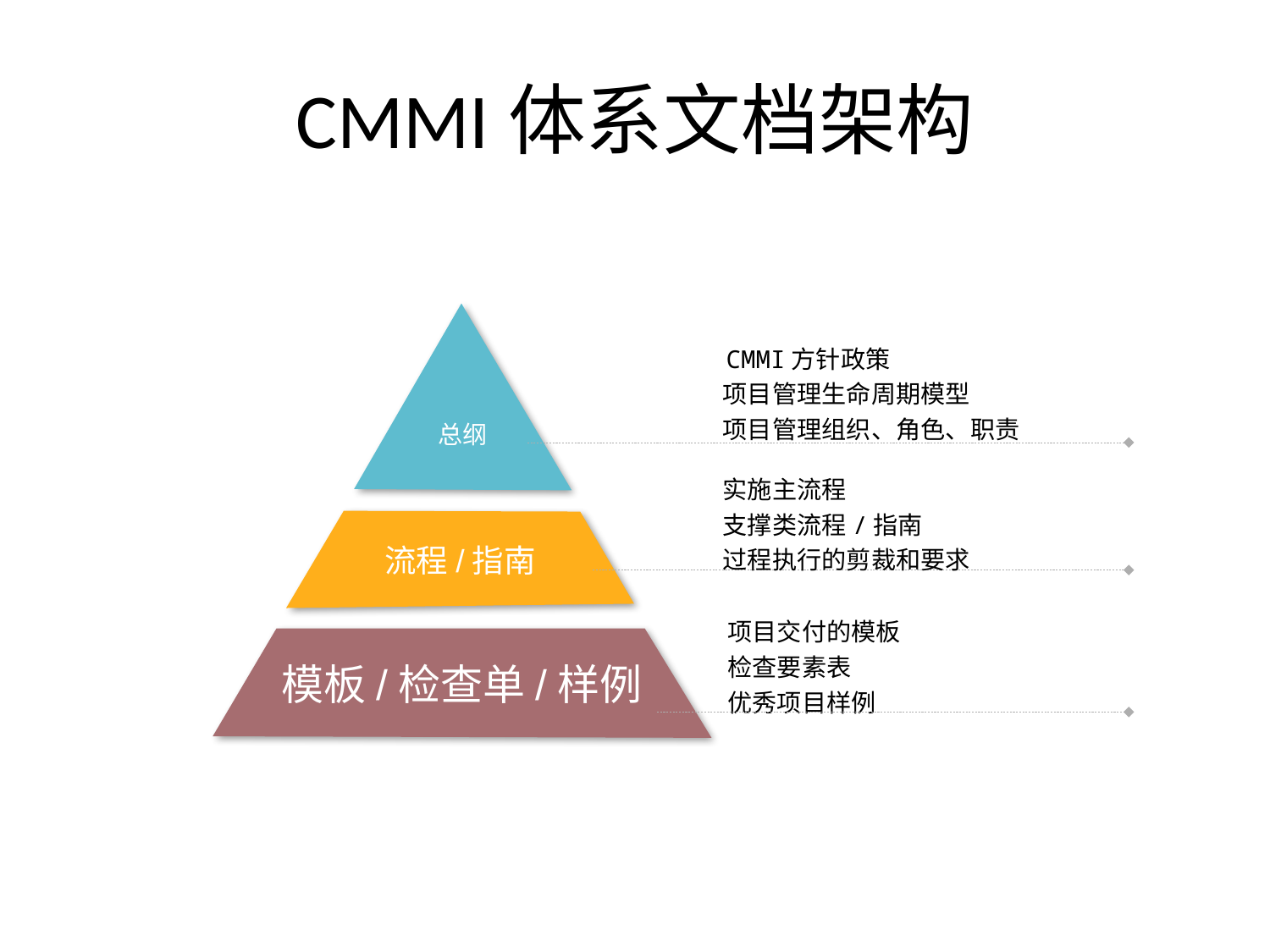

# CMMI体系文档架构
总纲
 CMMI方针政策
 项目管理生命周期模型
 项目管理组织、角色、职责
 实施主流程
 支撑类流程/指南
 过程执行的剪裁和要求
流程/指南
模板/检查单/样例
项目交付的模板
检查要素表
优秀项目样例